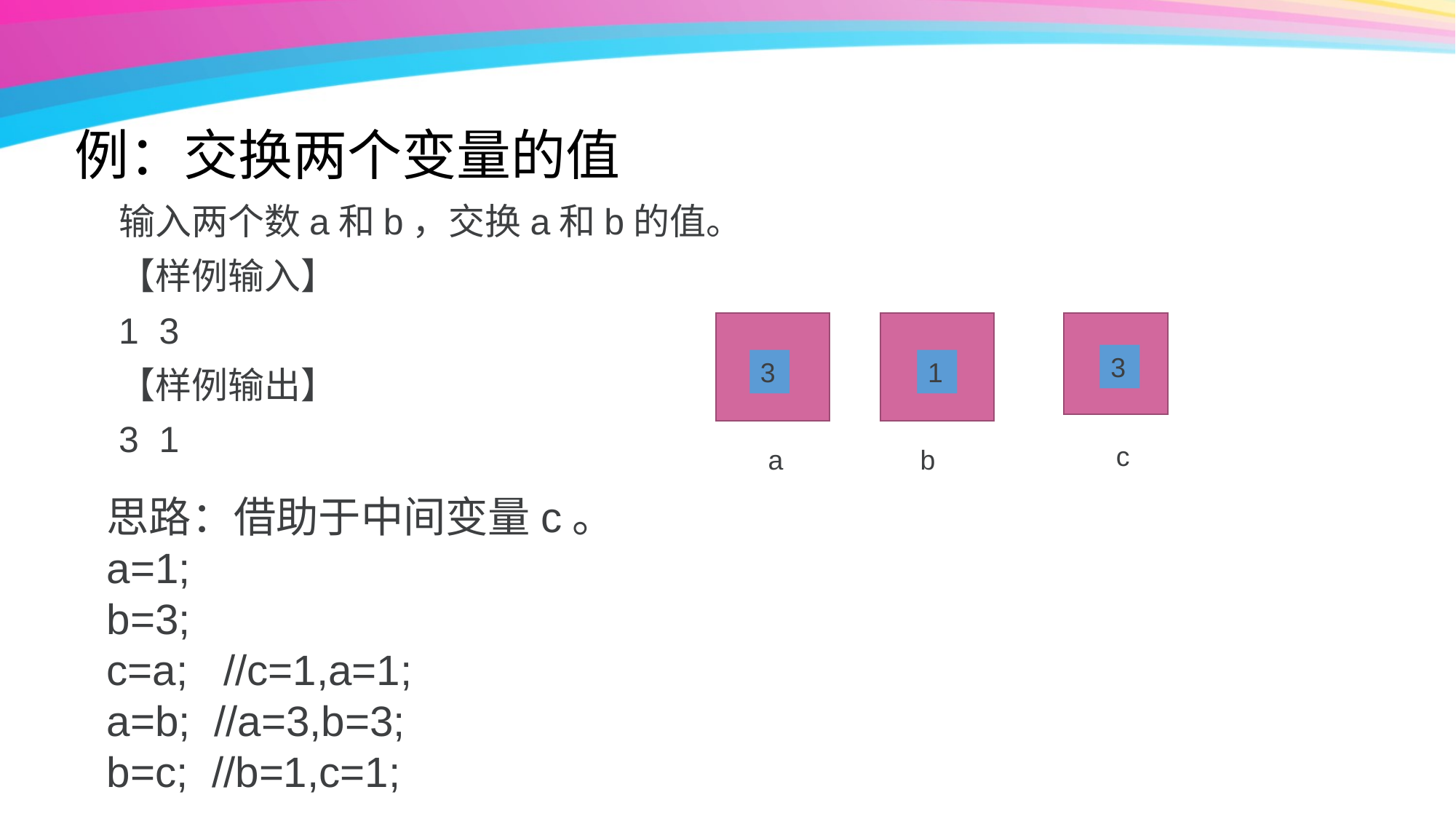

# 例：交换两个变量的值
输入两个数a和b，交换a和b的值。
【样例输入】
1  3
【样例输出】
3  1

3
1
3
3
1
c
a
b
思路：借助于中间变量c。
a=1;
b=3;
c=a;   //c=1,a=1;
a=b;  //a=3,b=3;
b=c;  //b=1,c=1;